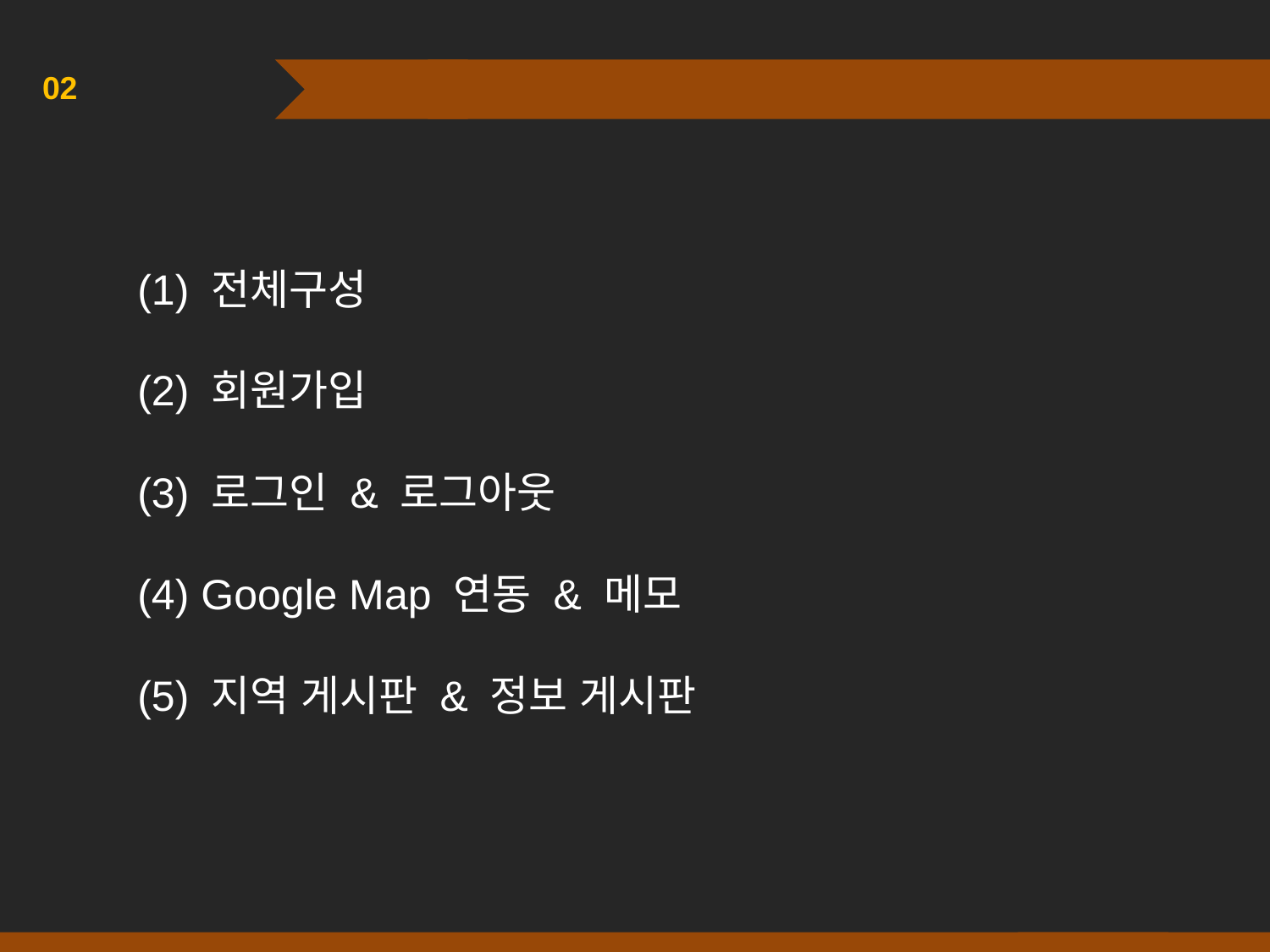

02 개발 내용
(1) 전체구성

(2) 회원가입

(3) 로그인 & 로그아웃

(4) Google Map 연동 & 메모

(5) 지역 게시판 & 정보 게시판